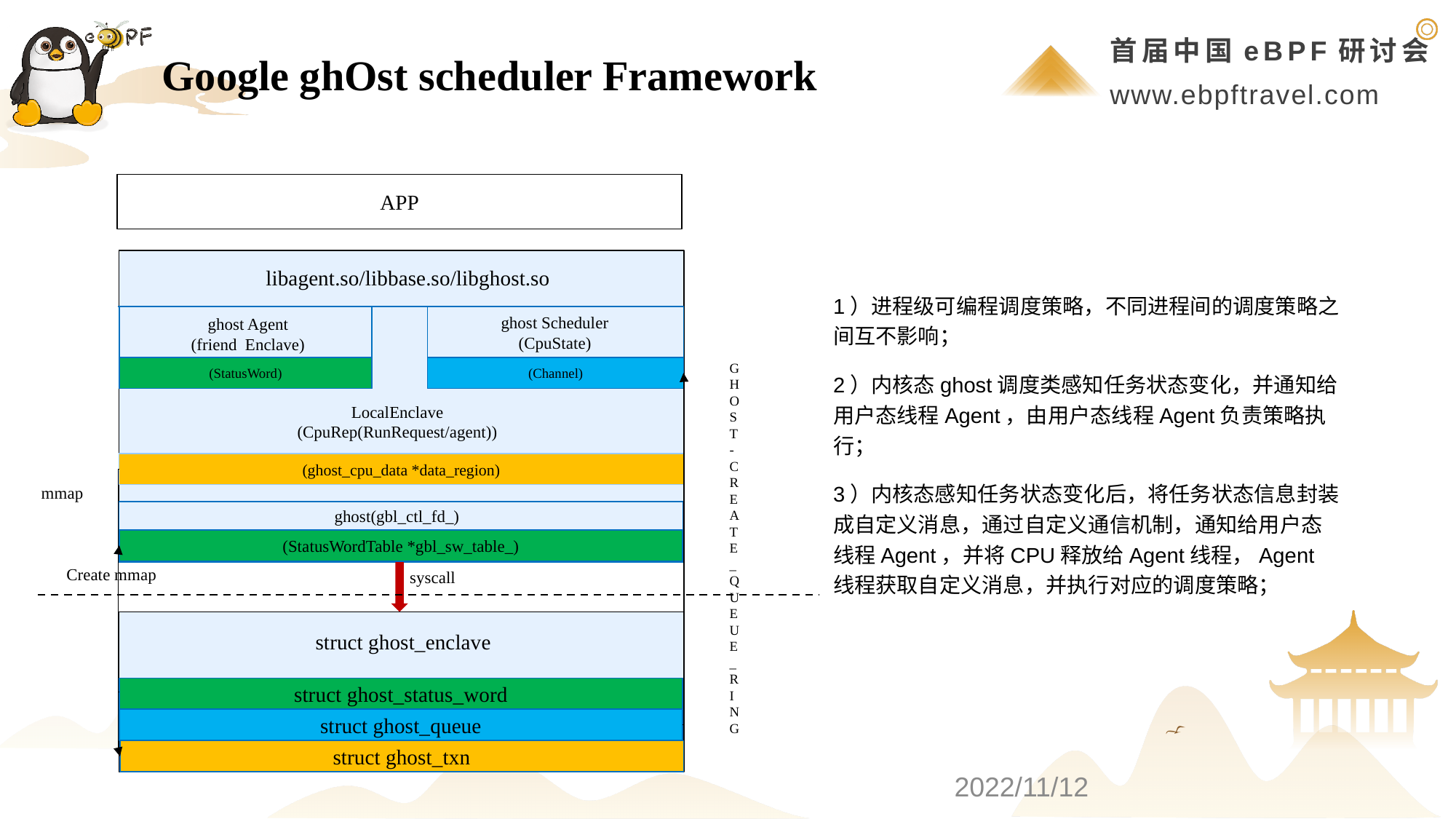

Google ghOst scheduler Framework
APP

libagent.so/libbase.so/libghost.so
1）进程级可编程调度策略，不同进程间的调度策略之间互不影响；
2）内核态ghost调度类感知任务状态变化，并通知给用户态线程Agent，由用户态线程Agent负责策略执行；
3）内核态感知任务状态变化后，将任务状态信息封装成自定义消息，通过自定义通信机制，通知给用户态线程Agent，并将CPU释放给Agent线程，Agent线程获取自定义消息，并执行对应的调度策略；

ghost Scheduler
(CpuState)
ghost Agent
(friend  Enclave)
GHOST
-
CREATE_
QUEUE_
RING
(StatusWord)
(Channel)
LocalEnclave
(CpuRep(RunRequest/agent))
(ghost_cpu_data *data_region)
mmap
ghost(gbl_ctl_fd_)

(StatusWordTable *gbl_sw_table_)
Create mmap
syscall

struct ghost_enclave
struct ghost_status_word
struct ghost_queue
struct ghost_txn
2022/11/12